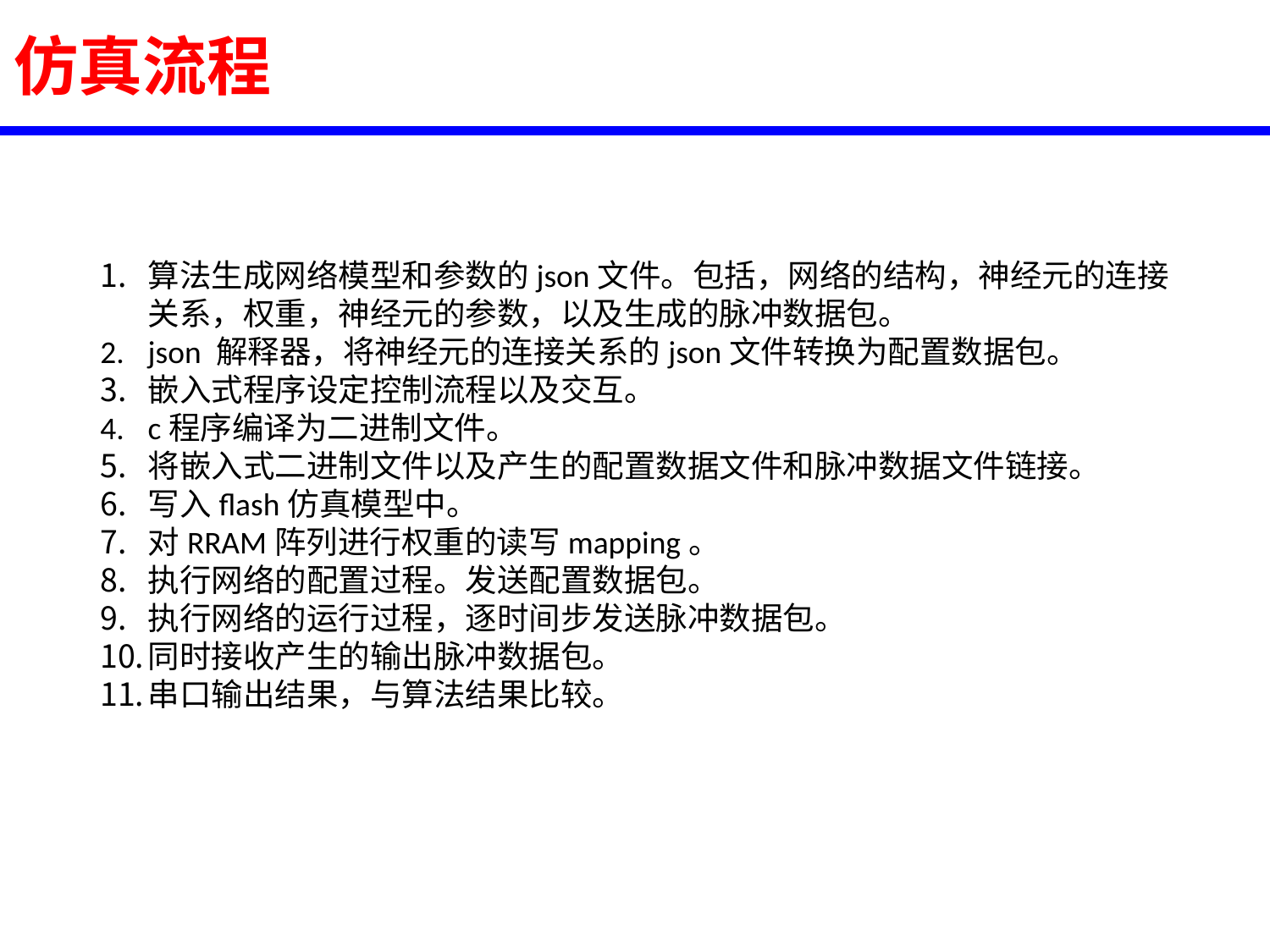

仿真流程
算法生成网络模型和参数的json文件。包括，网络的结构，神经元的连接关系，权重，神经元的参数，以及生成的脉冲数据包。
json 解释器，将神经元的连接关系的json文件转换为配置数据包。
嵌入式程序设定控制流程以及交互。
c程序编译为二进制文件。
将嵌入式二进制文件以及产生的配置数据文件和脉冲数据文件链接。
写入flash仿真模型中。
对RRAM阵列进行权重的读写mapping。
执行网络的配置过程。发送配置数据包。
执行网络的运行过程，逐时间步发送脉冲数据包。
同时接收产生的输出脉冲数据包。
串口输出结果，与算法结果比较。